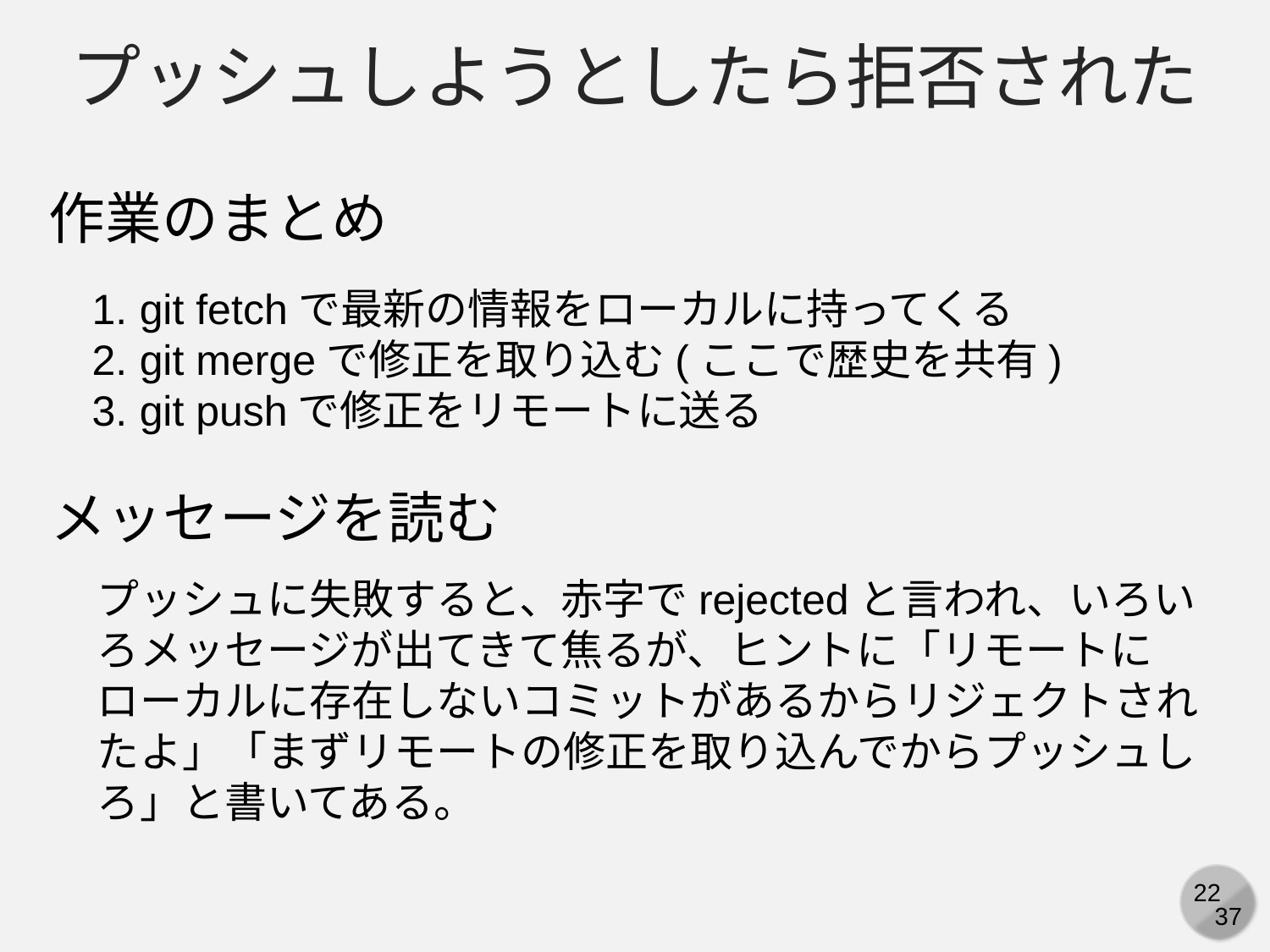

プッシュしようとしたら拒否された
作業のまとめ
git fetchで最新の情報をローカルに持ってくる
git mergeで修正を取り込む(ここで歴史を共有)
git pushで修正をリモートに送る
メッセージを読む
プッシュに失敗すると、赤字でrejectedと言われ、いろいろメッセージが出てきて焦るが、ヒントに「リモートにローカルに存在しないコミットがあるからリジェクトされたよ」「まずリモートの修正を取り込んでからプッシュしろ」と書いてある。